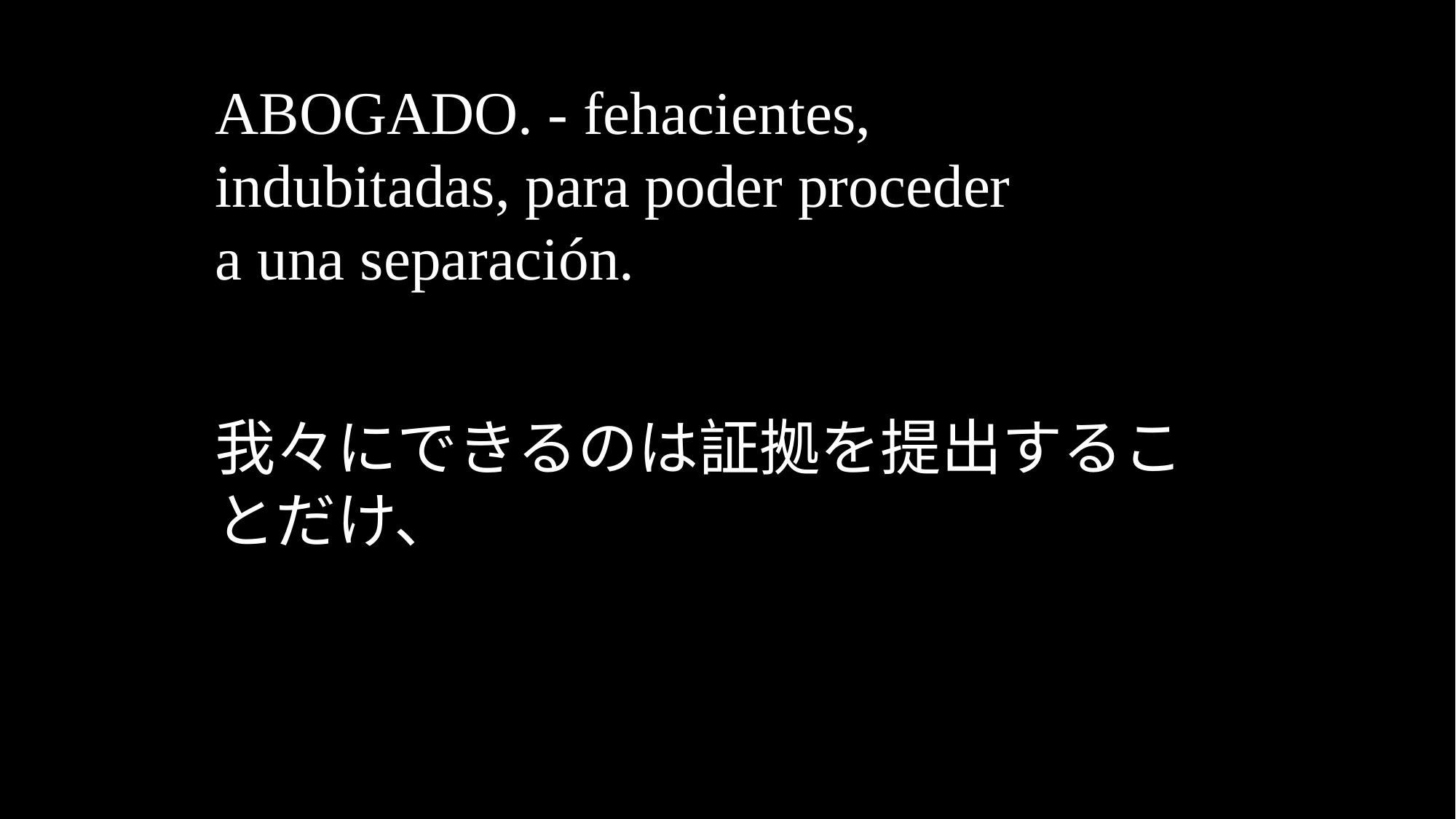

ABOGADO. - fehacientes, indubitadas, para poder proceder a una separación.

我々にできるのは証拠を提出することだけ、